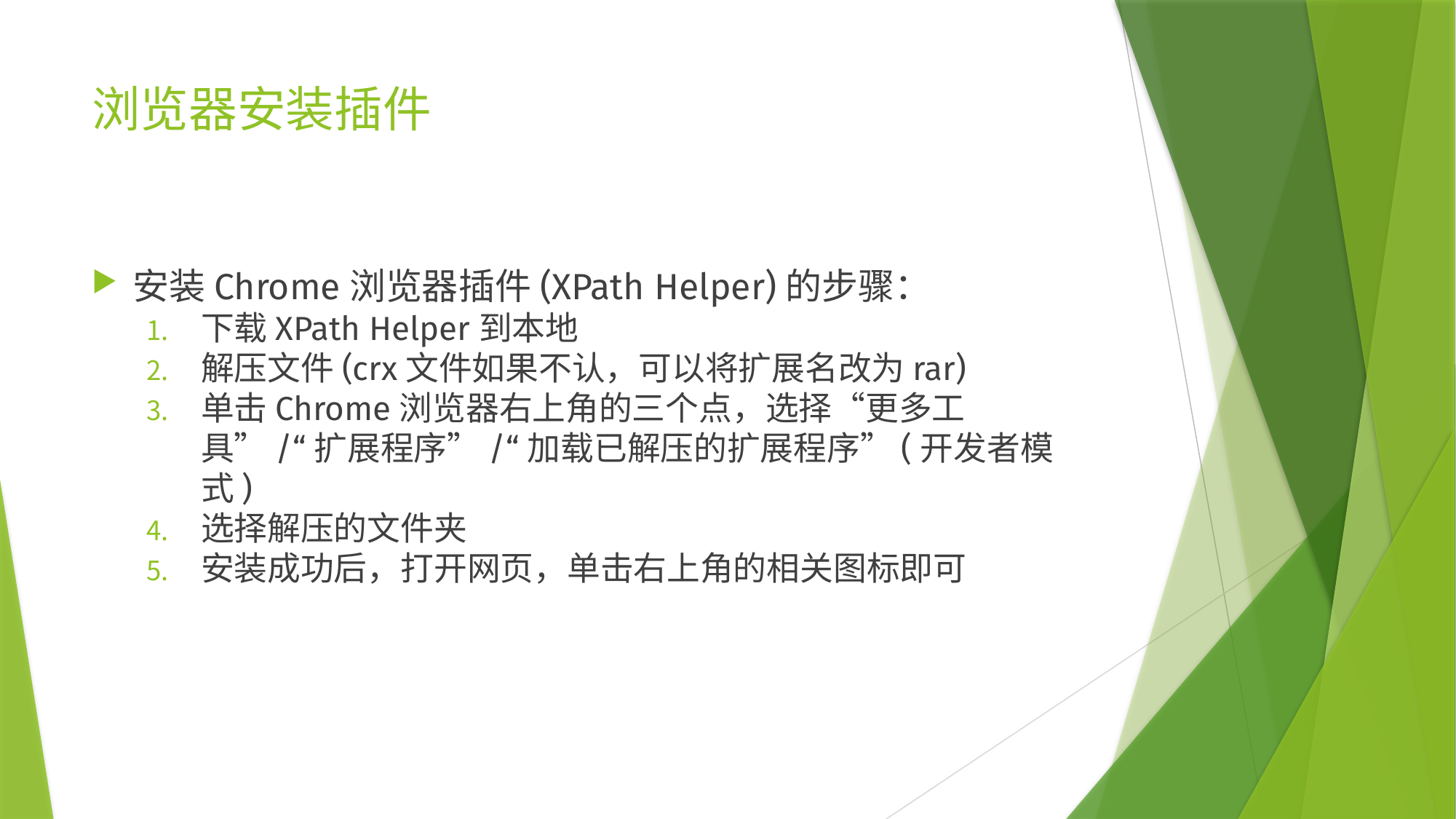

# 浏览器安装插件
安装Chrome浏览器插件(XPath Helper)的步骤：
下载XPath Helper到本地
解压文件(crx文件如果不认，可以将扩展名改为rar)
单击Chrome浏览器右上角的三个点，选择“更多工具”/“扩展程序”/“加载已解压的扩展程序”(开发者模式)
选择解压的文件夹
安装成功后，打开网页，单击右上角的相关图标即可